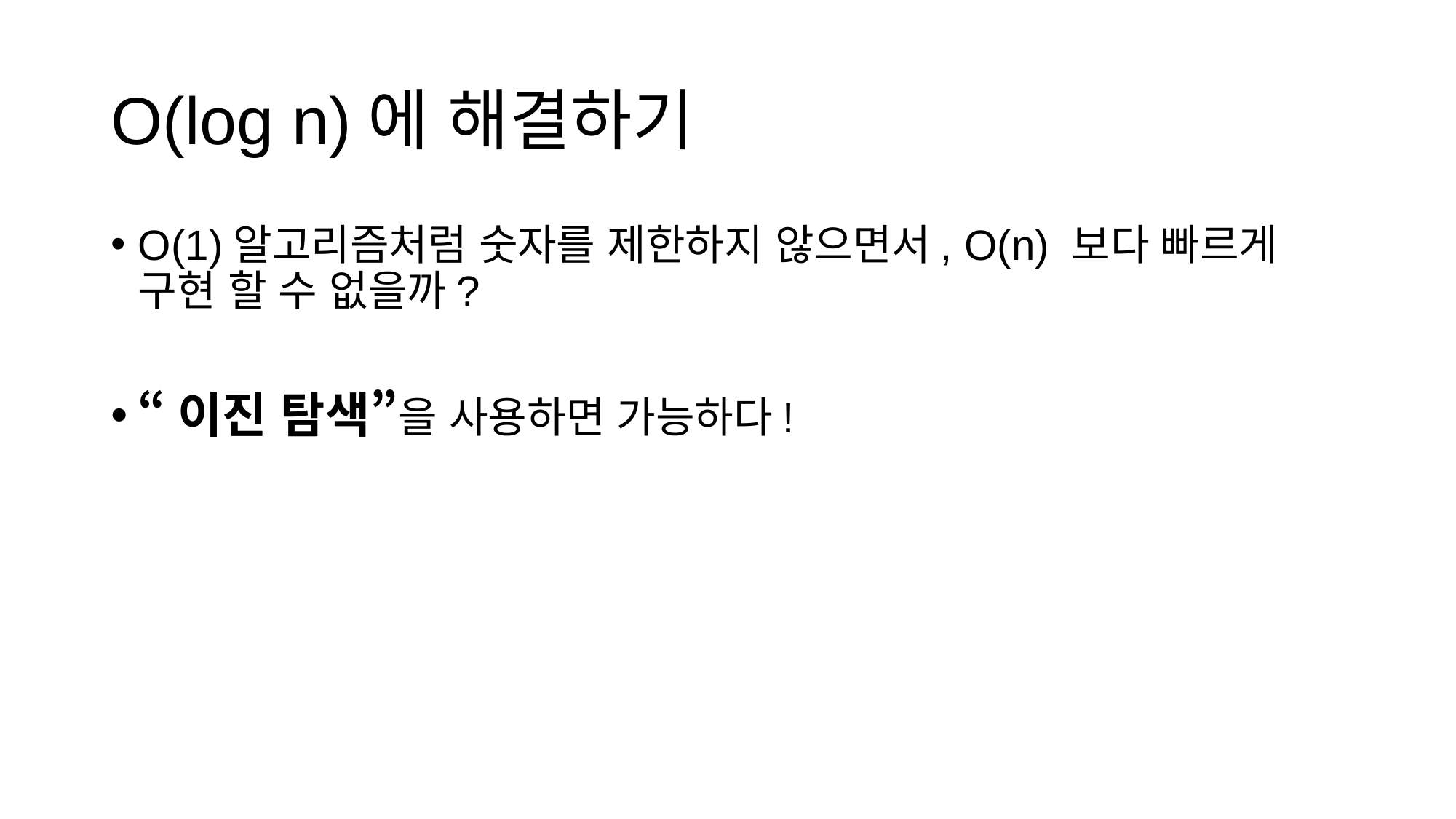

# O(log n)에 해결하기
O(1)알고리즘처럼 숫자를 제한하지 않으면서, O(n) 보다 빠르게 구현 할 수 없을까?

“이진 탐색”을 사용하면 가능하다!